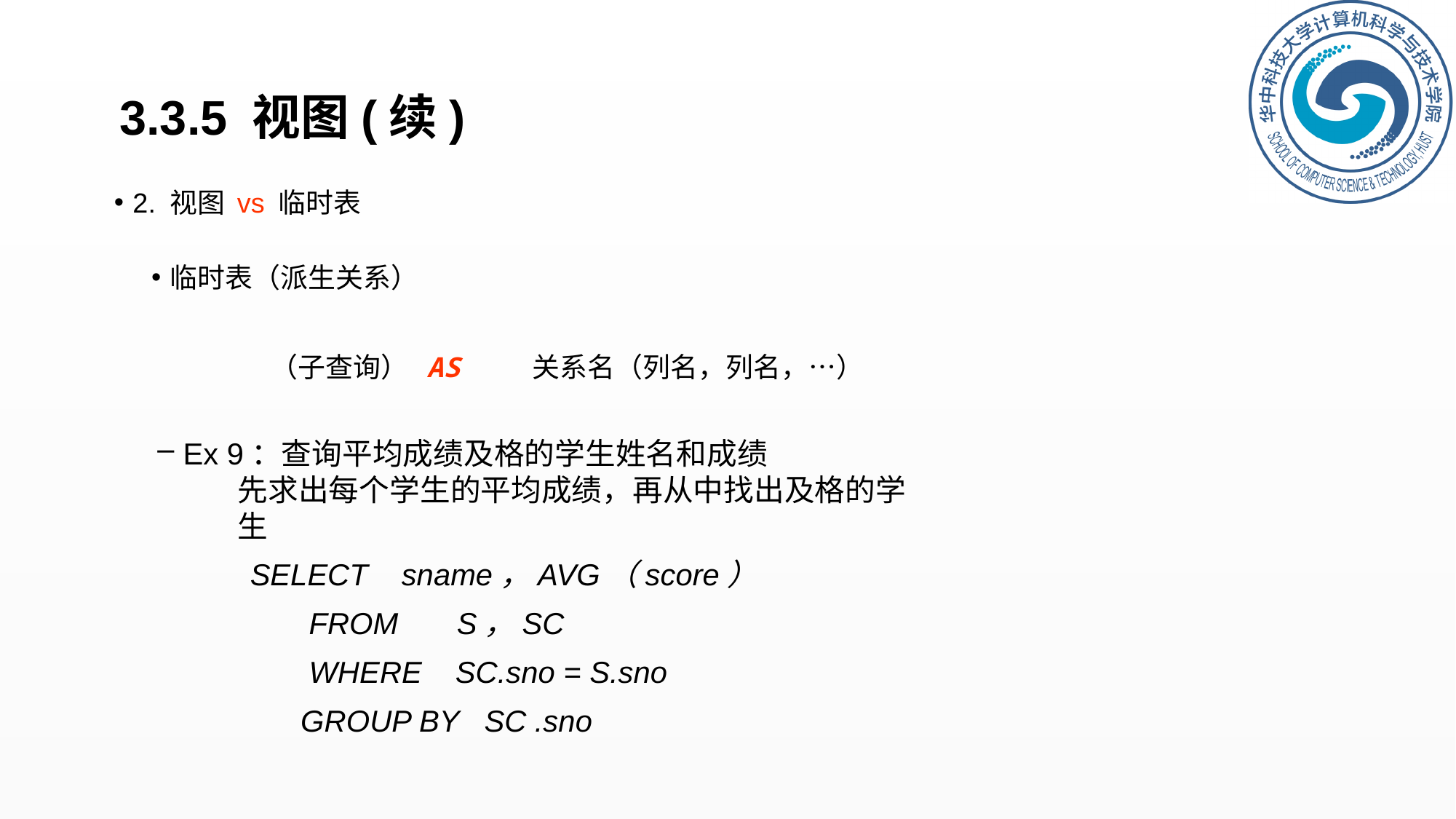

# 3.3.5 视图(续)
2. 视图 vs 临时表

临时表（派生关系）

（子查询）  AS    关系名（列名，列名，…）

Ex 9：查询平均成绩及格的学生姓名和成绩
先求出每个学生的平均成绩，再从中找出及格的学生
        SELECT    sname，AVG（score）
	  FROM       S，SC
	  WHERE    SC.sno = S.sno
	 GROUP BY   SC .sno